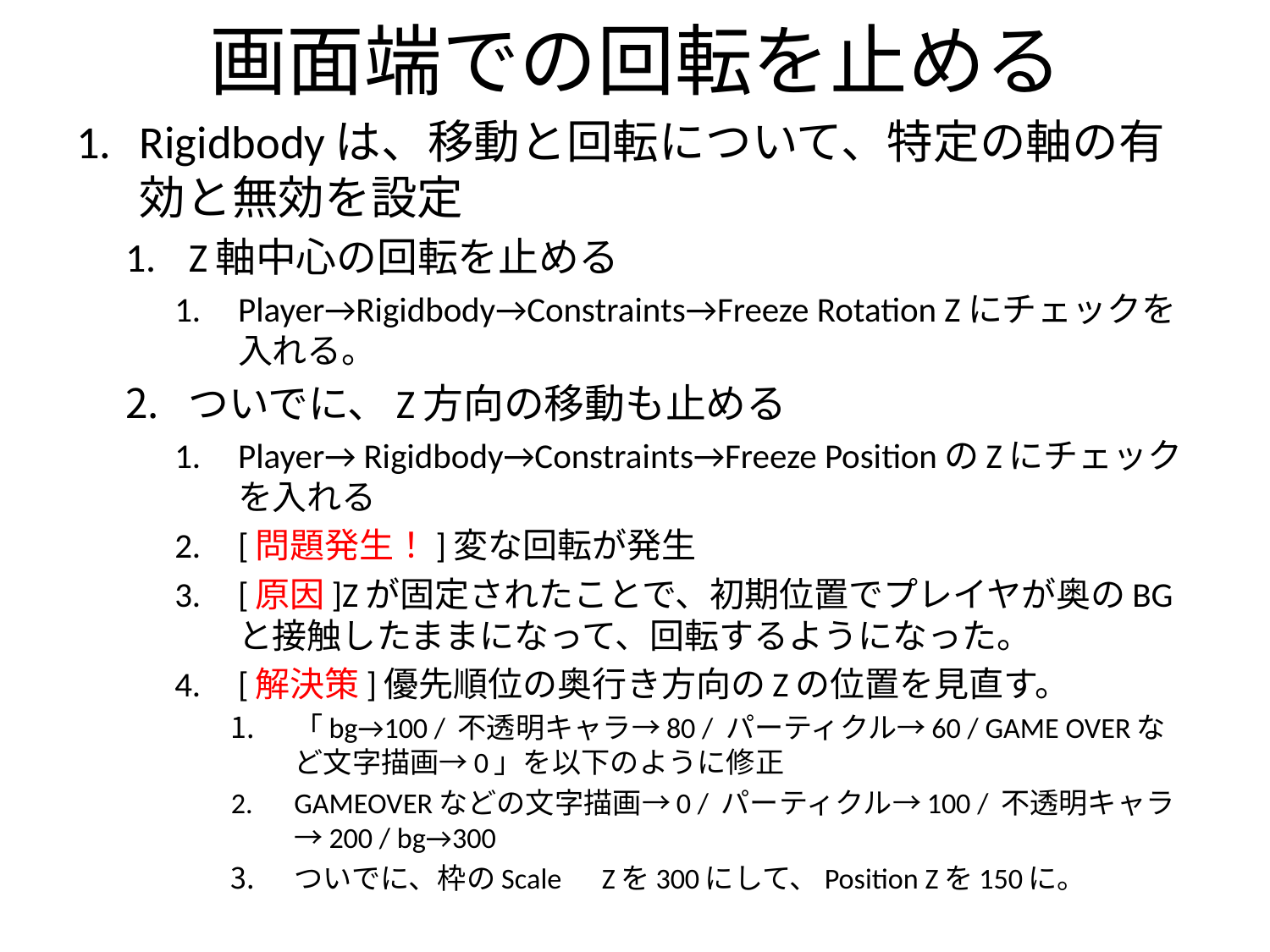

# 画面端での回転を止める
Rigidbodyは、移動と回転について、特定の軸の有効と無効を設定
Z軸中心の回転を止める
Player→Rigidbody→Constraints→Freeze Rotation Zにチェックを入れる。
ついでに、Z方向の移動も止める
Player→ Rigidbody→Constraints→Freeze PositionのZにチェックを入れる
[問題発生！]変な回転が発生
[原因]Zが固定されたことで、初期位置でプレイヤが奥のBGと接触したままになって、回転するようになった。
[解決策]優先順位の奥行き方向のZの位置を見直す。
「bg→100 / 不透明キャラ→80 / パーティクル→60 / GAME OVERなど文字描画→0」を以下のように修正
GAMEOVERなどの文字描画→0 / パーティクル→100 / 不透明キャラ→200 / bg→300
ついでに、枠のScale　Zを300にして、Position Zを150に。